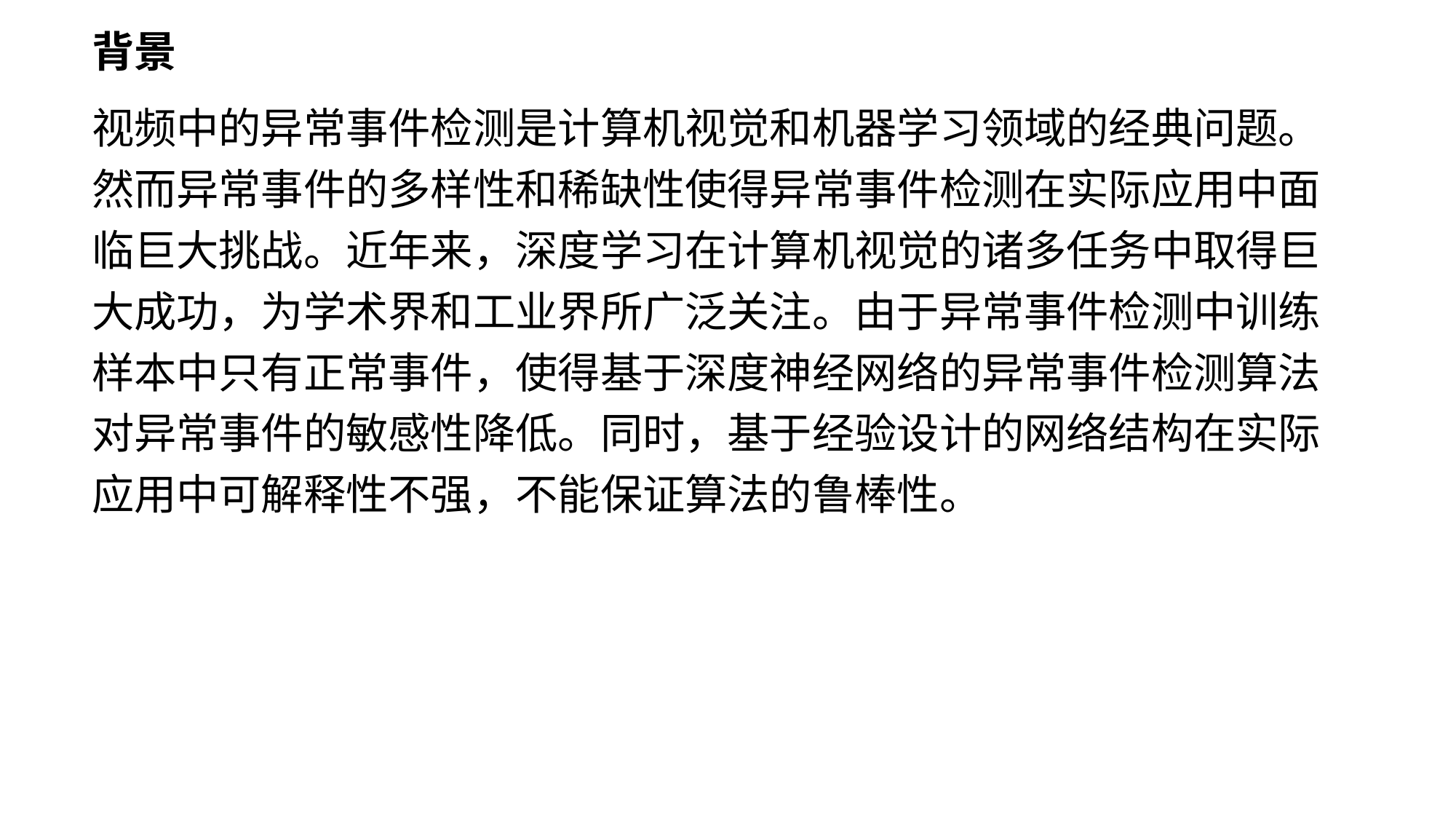

背景
视频中的异常事件检测是计算机视觉和机器学习领域的经典问题。然而异常事件的多样性和稀缺性使得异常事件检测在实际应用中面临巨大挑战。近年来，深度学习在计算机视觉的诸多任务中取得巨大成功，为学术界和工业界所广泛关注。由于异常事件检测中训练样本中只有正常事件，使得基于深度神经网络的异常事件检测算法对异常事件的敏感性降低。同时，基于经验设计的网络结构在实际应用中可解释性不强，不能保证算法的鲁棒性。